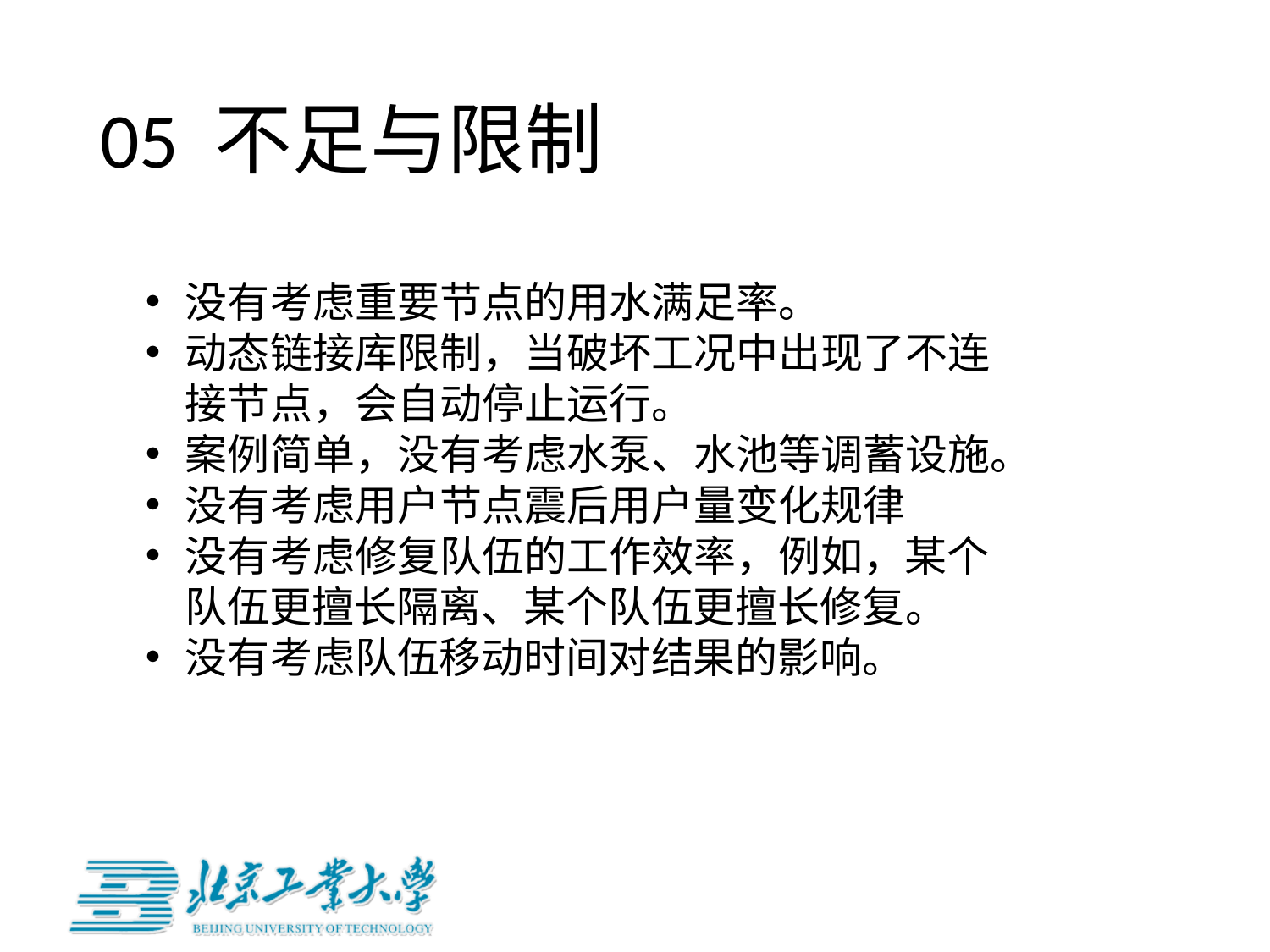

# 05 不足与限制
没有考虑重要节点的用水满足率。
动态链接库限制，当破坏工况中出现了不连接节点，会自动停止运行。
案例简单，没有考虑水泵、水池等调蓄设施。
没有考虑用户节点震后用户量变化规律
没有考虑修复队伍的工作效率，例如，某个队伍更擅长隔离、某个队伍更擅长修复。
没有考虑队伍移动时间对结果的影响。